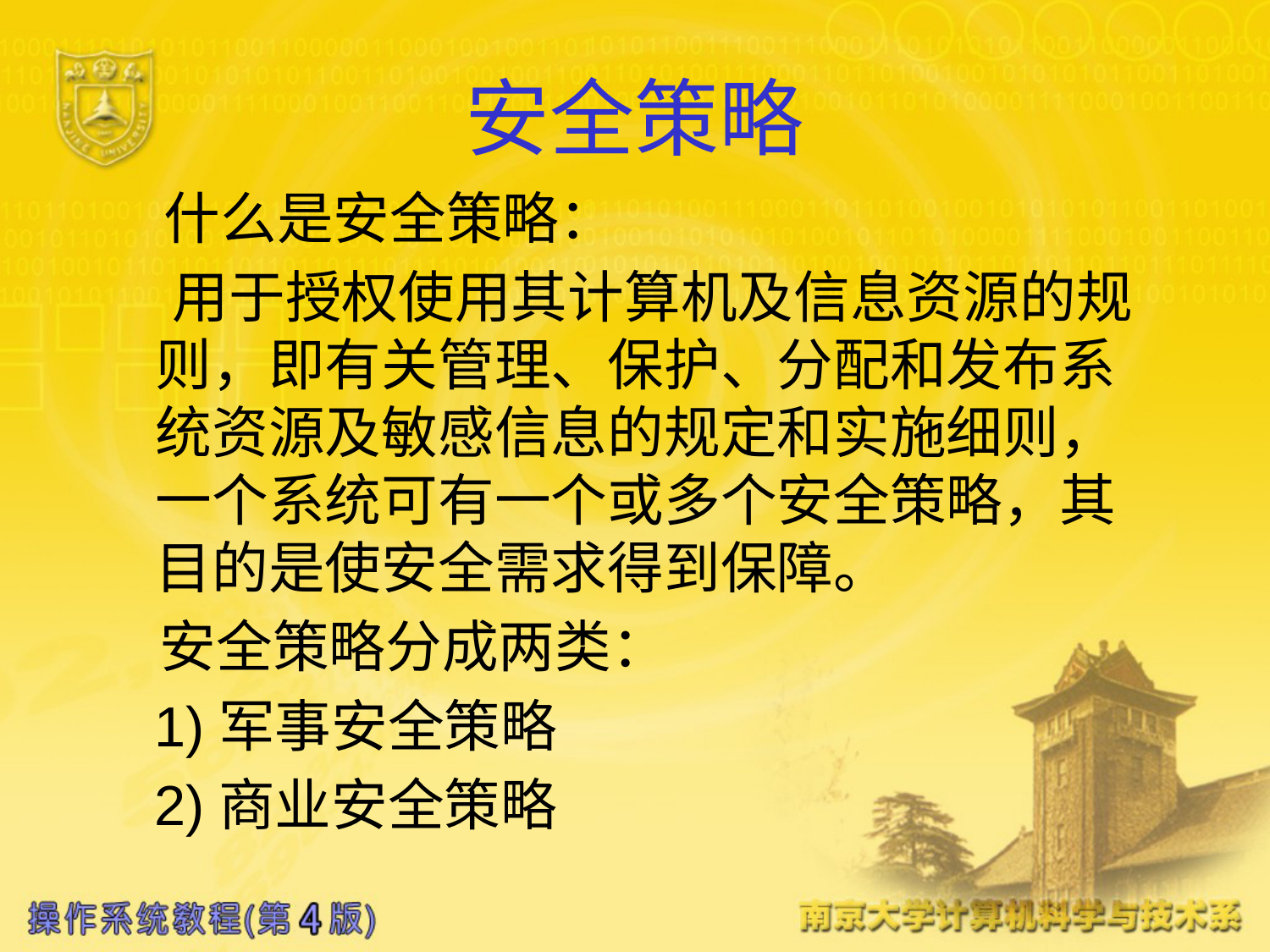

# 安全策略
    什么是安全策略：
    用于授权使用其计算机及信息资源的规则，即有关管理、保护、分配和发布系统资源及敏感信息的规定和实施细则，一个系统可有一个或多个安全策略，其目的是使安全需求得到保障。
   安全策略分成两类：
   1)军事安全策略
   2)商业安全策略